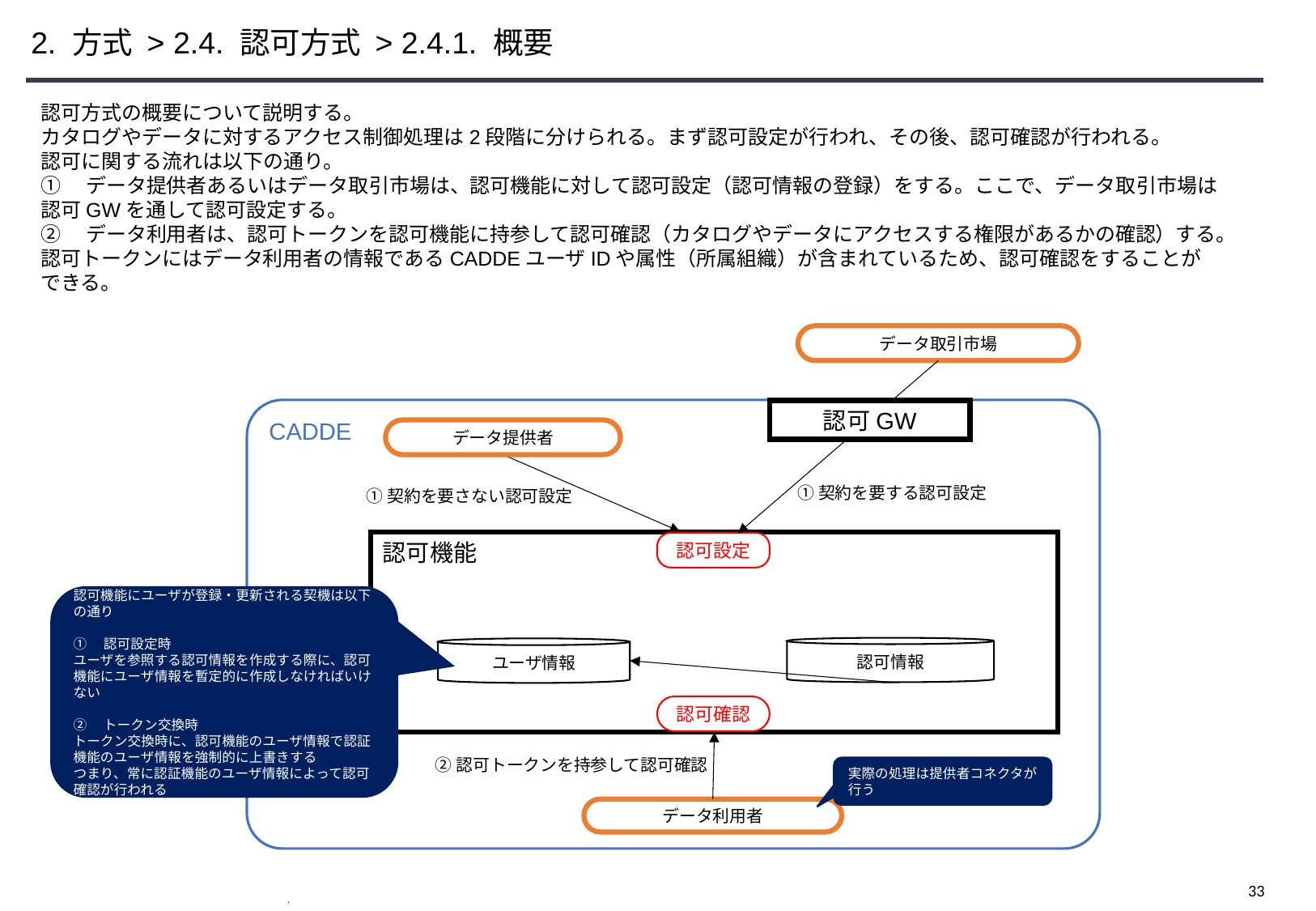

# 2. 方式 > 2.4. 認可方式 > 2.4.1. 概要
認可方式の概要について説明する。
カタログやデータに対するアクセス制御処理は2段階に分けられる。まず認可設定が行われ、その後、認可確認が行われる。
認可に関する流れは以下の通り。
①　データ提供者あるいはデータ取引市場は、認可機能に対して認可設定（認可情報の登録）をする。ここで、データ取引市場は認可GWを通して認可設定する。
②　データ利用者は、認可トークンを認可機能に持参して認可確認（カタログやデータにアクセスする権限があるかの確認）する。認可トークンにはデータ利用者の情報であるCADDEユーザIDや属性（所属組織）が含まれているため、認可確認をすることができる。
データ取引市場
CADDE
認可GW
データ提供者
①契約を要する認可設定
①契約を要さない認可設定
認可機能
認可設定
認可機能にユーザが登録・更新される契機は以下の通り

①　認可設定時
ユーザを参照する認可情報を作成する際に、認可機能にユーザ情報を暫定的に作成しなければいけない

②　トークン交換時
トークン交換時に、認可機能のユーザ情報で認証機能のユーザ情報を強制的に上書きする
つまり、常に認証機能のユーザ情報によって認可確認が行われる
認可情報
ユーザ情報
認可確認
②認可トークンを持参して認可確認
実際の処理は提供者コネクタが行う
データ利用者